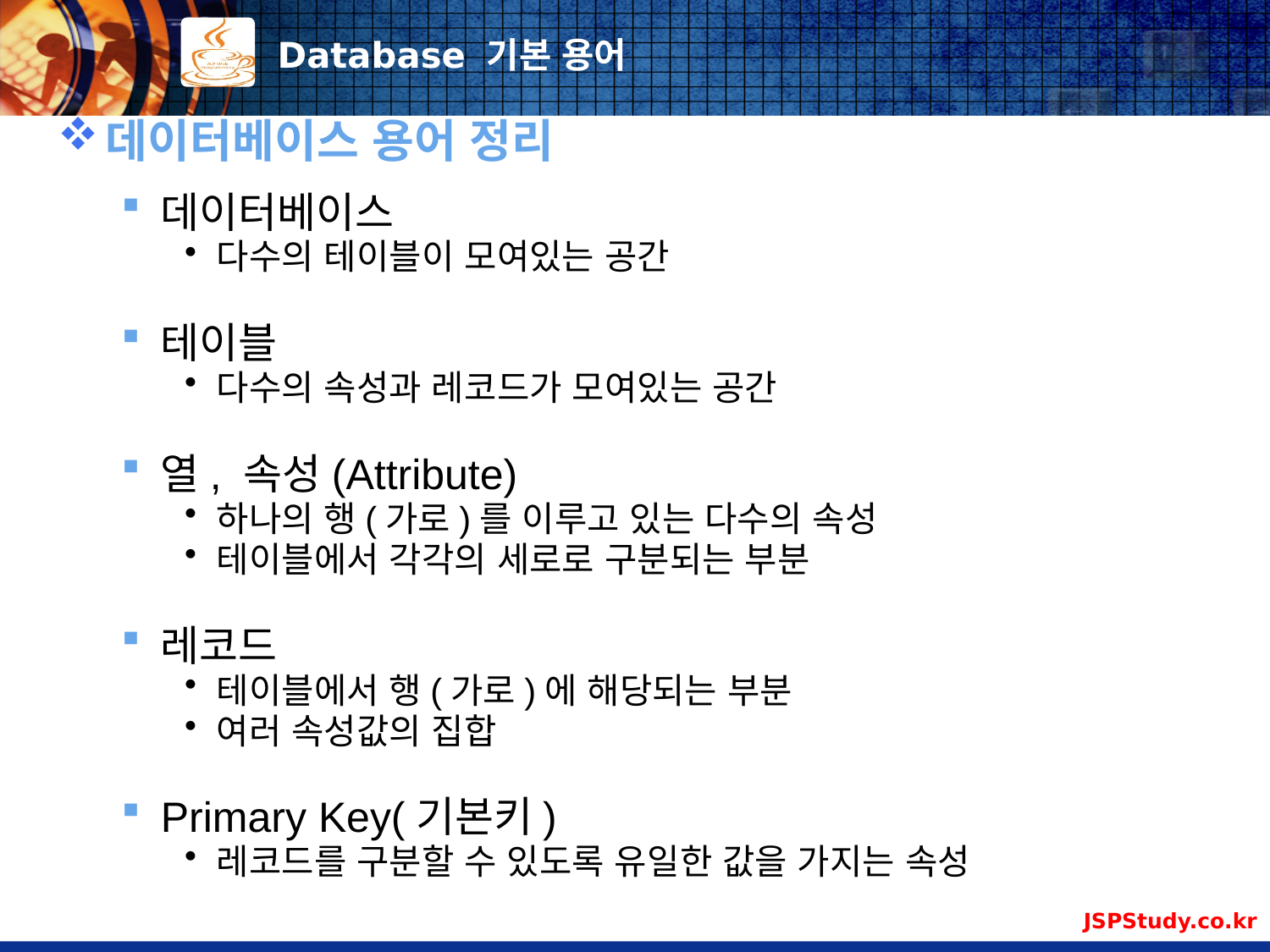

# Database 기본 용어
데이터베이스 용어 정리

데이터베이스
다수의 테이블이 모여있는 공간

테이블
다수의 속성과 레코드가 모여있는 공간

열, 속성(Attribute)
하나의 행(가로)를 이루고 있는 다수의 속성
테이블에서 각각의 세로로 구분되는 부분

레코드
테이블에서 행(가로)에 해당되는 부분
여러 속성값의 집합

Primary Key(기본키)
레코드를 구분할 수 있도록 유일한 값을 가지는 속성

JSPStudy.co.kr